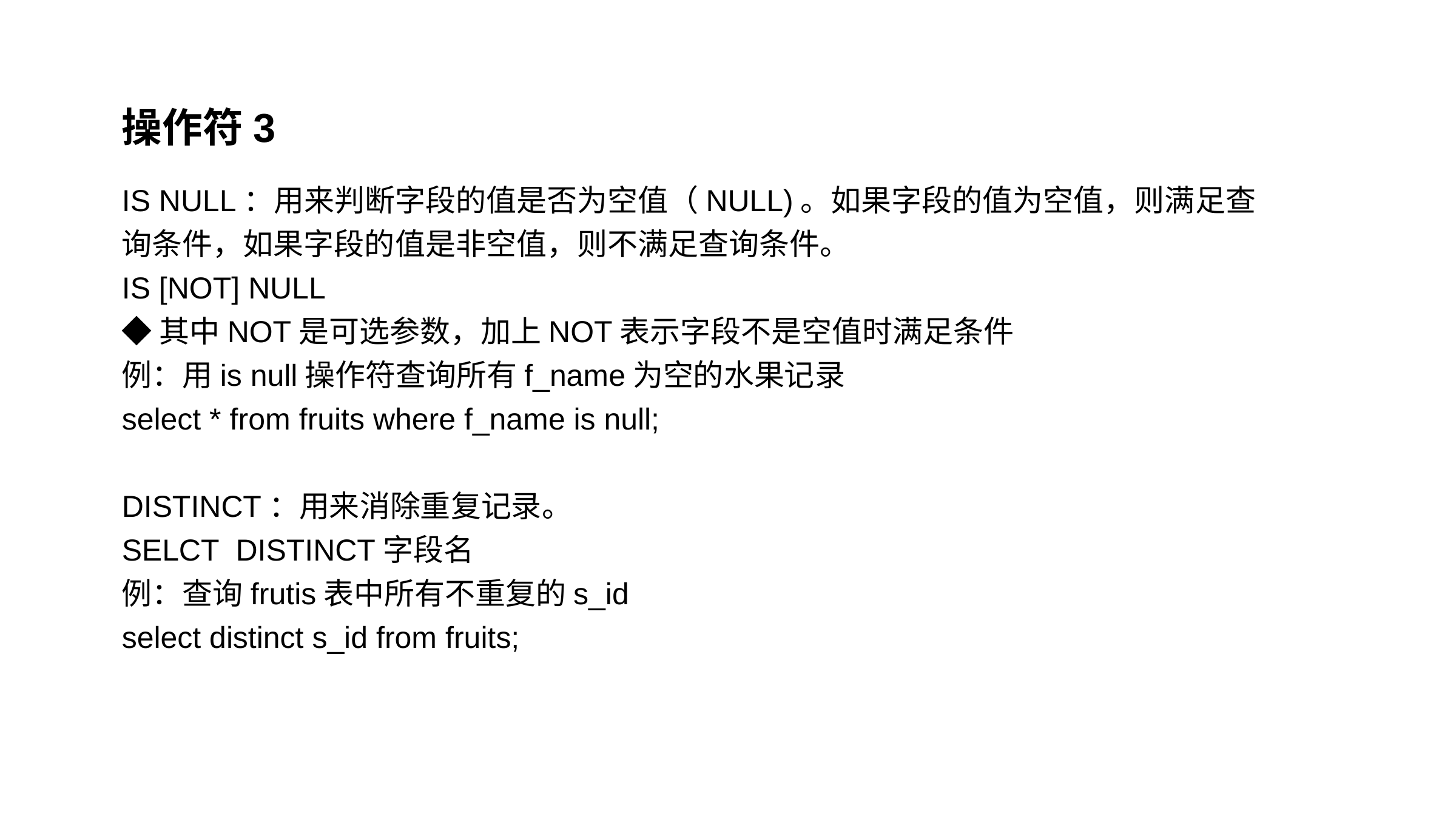

#
操作符3
IS NULL：用来判断字段的值是否为空值（NULL)。如果字段的值为空值，则满足查询条件，如果字段的值是非空值，则不满足查询条件。
IS [NOT] NULL
◆其中NOT是可选参数，加上NOT表示字段不是空值时满足条件
例：用is null操作符查询所有f_name为空的水果记录
select * from fruits where f_name is null;

DISTINCT：用来消除重复记录。
SELCT  DISTINCT字段名
例：查询frutis表中所有不重复的s_id
select distinct s_id from fruits;